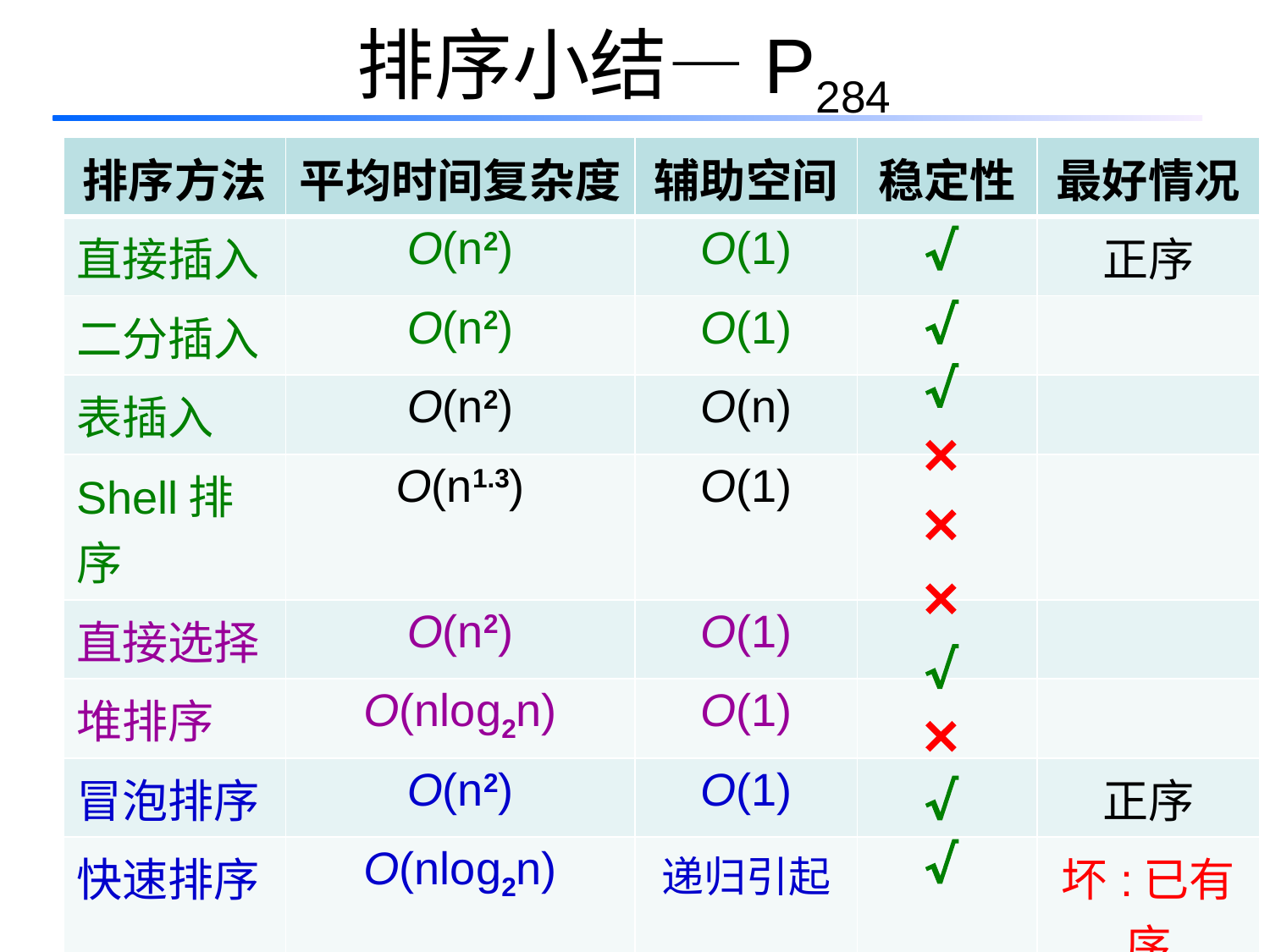

# 排序小结—P284

| 排序方法 | 平均时间复杂度 | 辅助空间 | 稳定性 | 最好情况 |
| --- | --- | --- | --- | --- |
| 直接插入 | O(n2) | O(1) |  | 正序 |
| 二分插入 | O(n2) | O(1) |  |  |
| 表插入 | O(n2) | O(n) |  |  |
| Shell排序 | O(n1.3) | O(1) |  |  |
| 直接选择 | O(n2) | O(1) |  |  |
| 堆排序 | O(nlog2n) | O(1) |  |  |
| 冒泡排序 | O(n2) | O(1) |  | 正序 |
| 快速排序 | O(nlog2n) | 递归引起 |  | 坏:已有序 |
| 基数排序 | O(d(n+r)) | O(n+r) |  |  |
| 归并 | O(nlog2n) | O(n) |  |  |
√
√
√
×
×
×
√
×
√
√